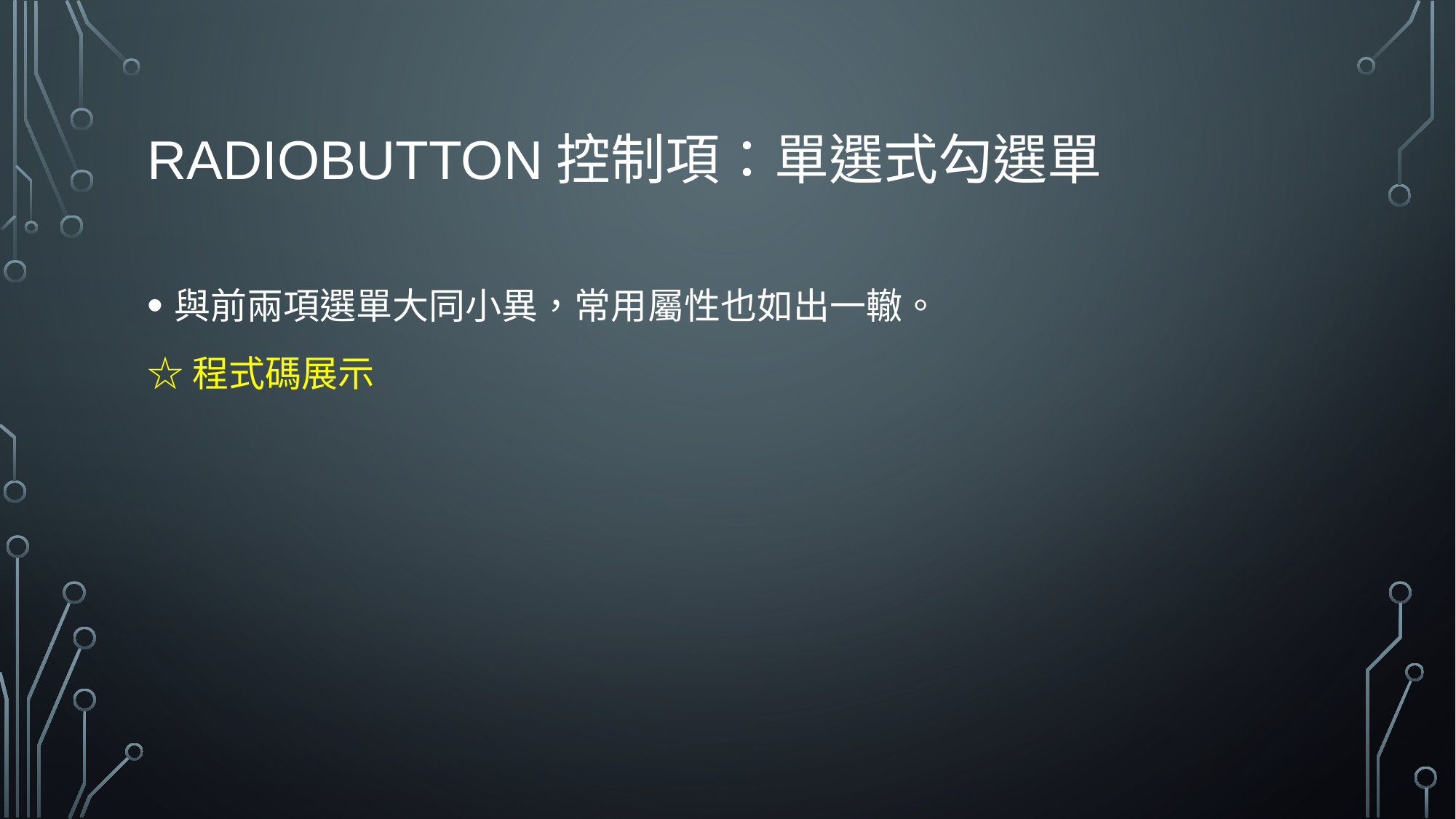

# RadioButton控制項：單選式勾選單
與前兩項選單大同小異，常用屬性也如出一轍。
☆程式碼展示